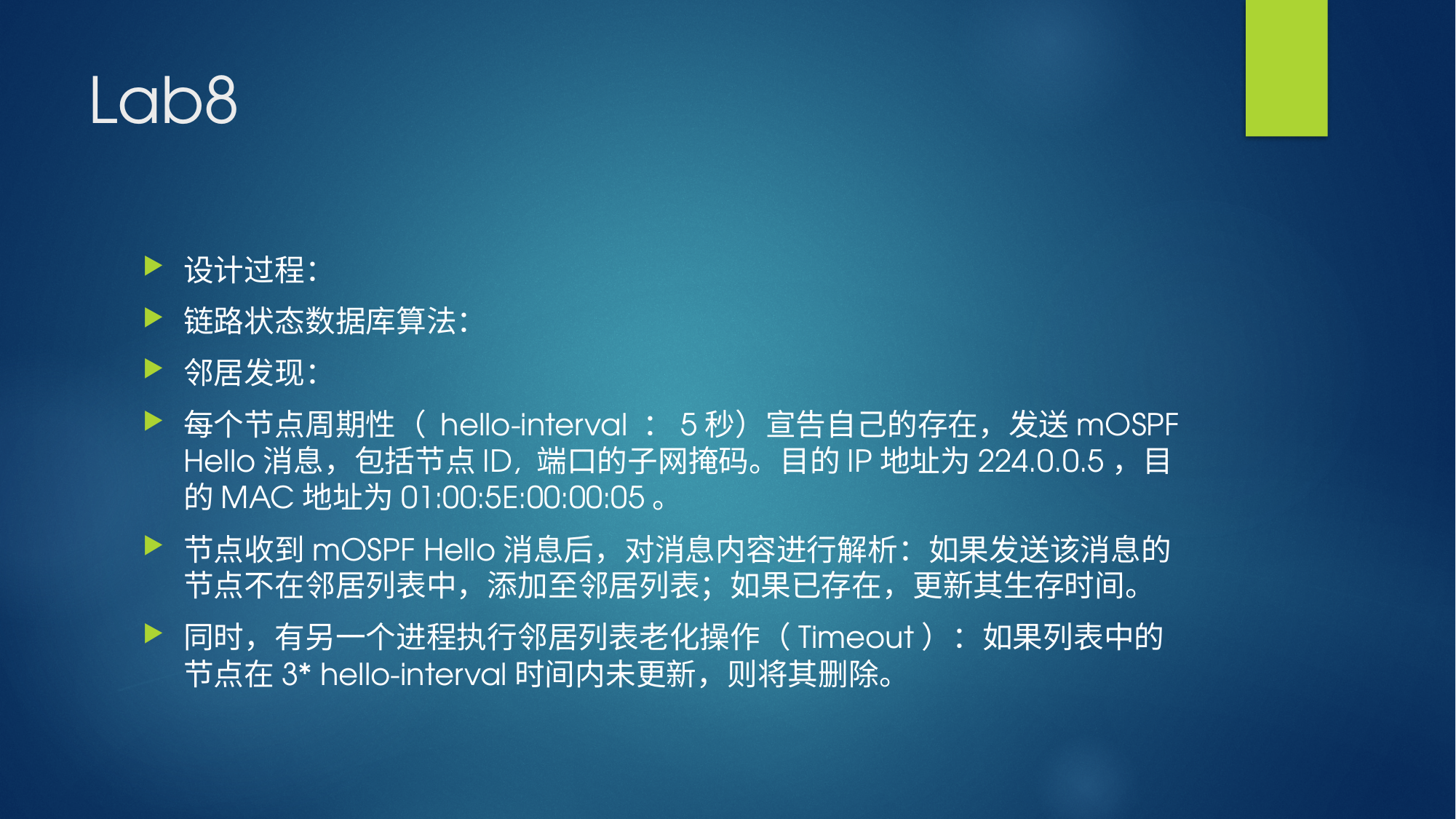

# Lab8
设计过程：
链路状态数据库算法：
邻居发现：
每个节点周期性（ hello-interval ：5秒）宣告自己的存在，发送mOSPF Hello消息，包括节点ID, 端口的子网掩码。目的IP地址为224.0.0.5，目的MAC地址为01:00:5E:00:00:05。
节点收到mOSPF Hello消息后，对消息内容进行解析：如果发送该消息的节点不在邻居列表中，添加至邻居列表；如果已存在，更新其生存时间。
同时，有另一个进程执行邻居列表老化操作（Timeout）：如果列表中的节点在3* hello-interval时间内未更新，则将其删除。